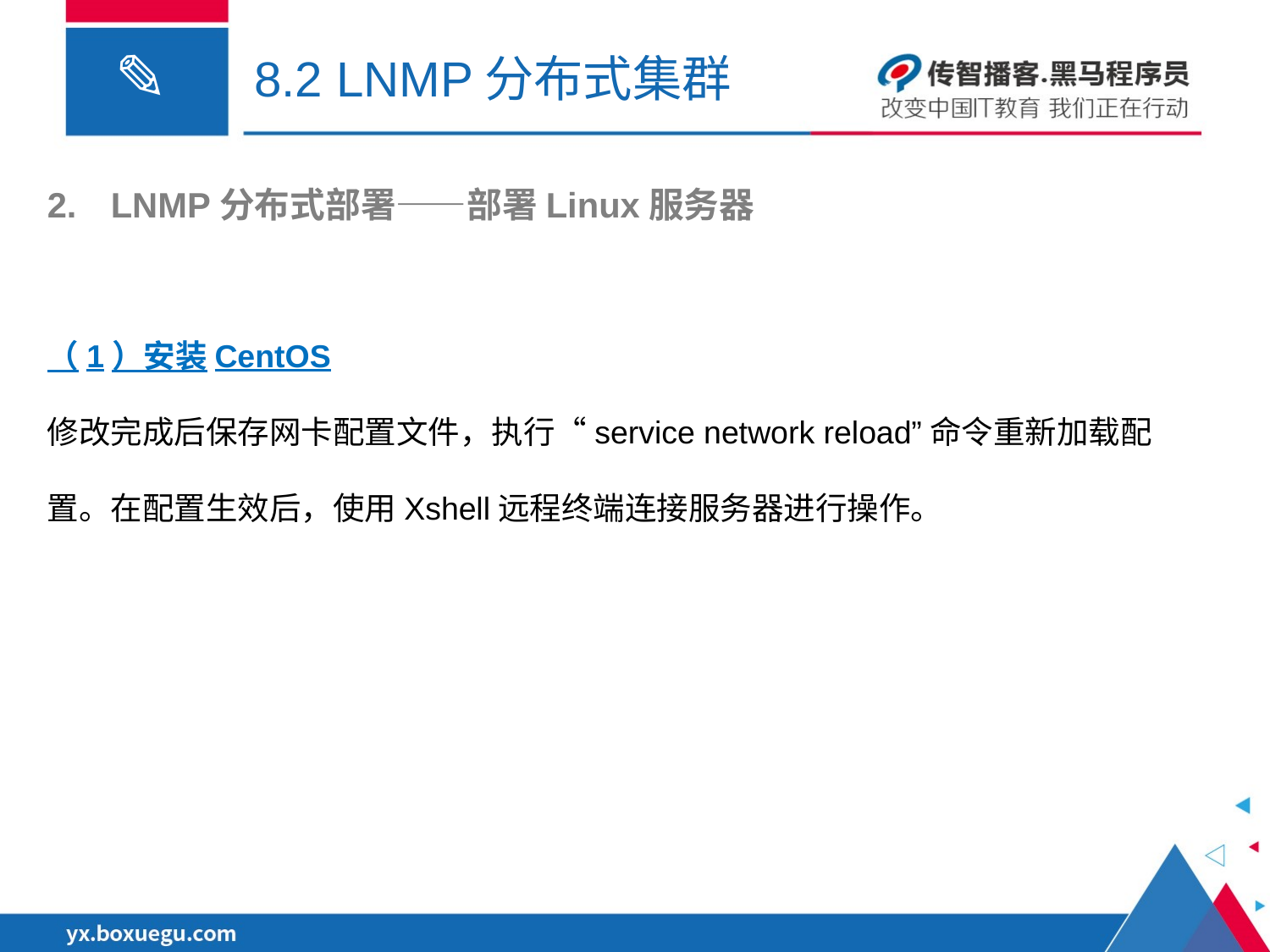

# 8.2 LNMP分布式集群
LNMP分布式部署——部署Linux服务器
（1）安装CentOS
修改完成后保存网卡配置文件，执行“service network reload”命令重新加载配置。在配置生效后，使用Xshell远程终端连接服务器进行操作。